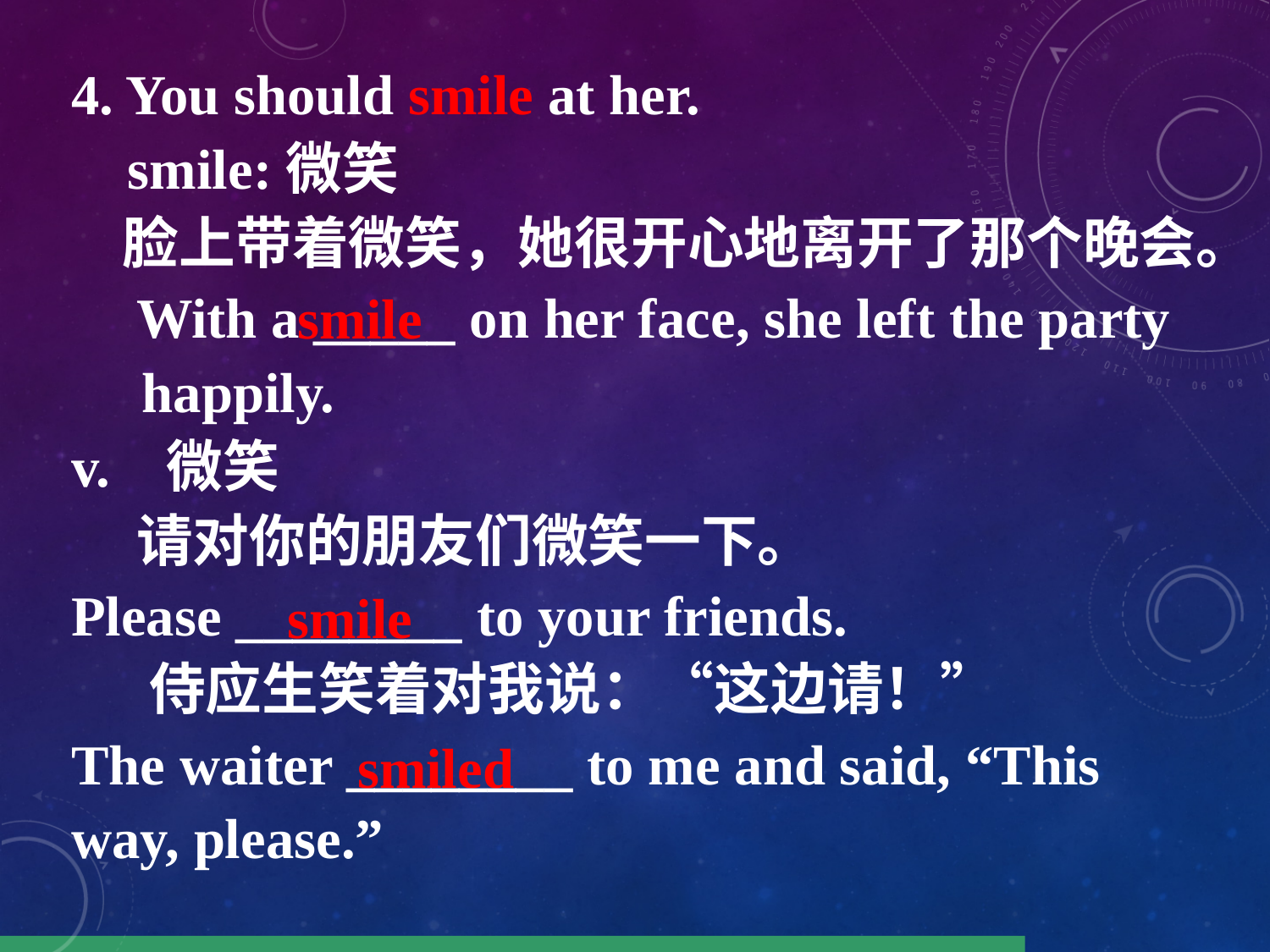

4. You should smile at her.
    smile:微笑
    脸上带着微笑，她很开心地离开了那个晚会。
    With a _____ on her face, she left the party
     happily.
v.   微笑
    请对你的朋友们微笑一下。
Please ________ to your friends.
     侍应生笑着对我说：“这边请！”
The waiter ________ to me and said, “This
way, please.”

smile
smile
smiled